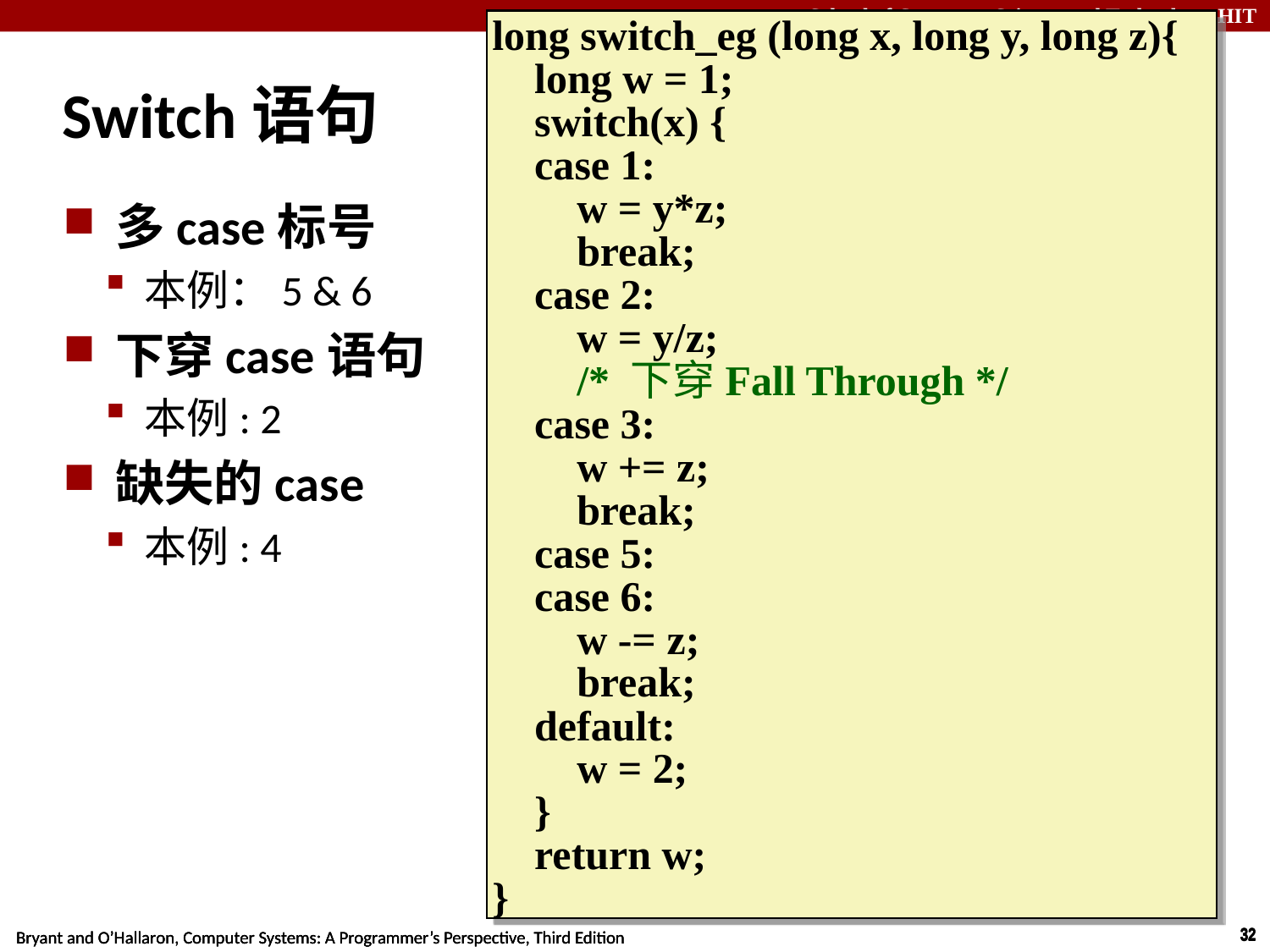

long switch_eg (long x, long y, long z){
    long w = 1;
    switch(x) {
    case 1:
        w = y*z;
        break;
    case 2:
        w = y/z;
        /* 下穿Fall Through */
    case 3:
        w += z;
        break;
    case 5:
    case 6:
        w -= z;
        break;
    default:
        w = 2;
    }
    return w;
}
# Switch语句
多case标号
本例：5 & 6
下穿case语句
本例: 2
缺失的case
本例: 4